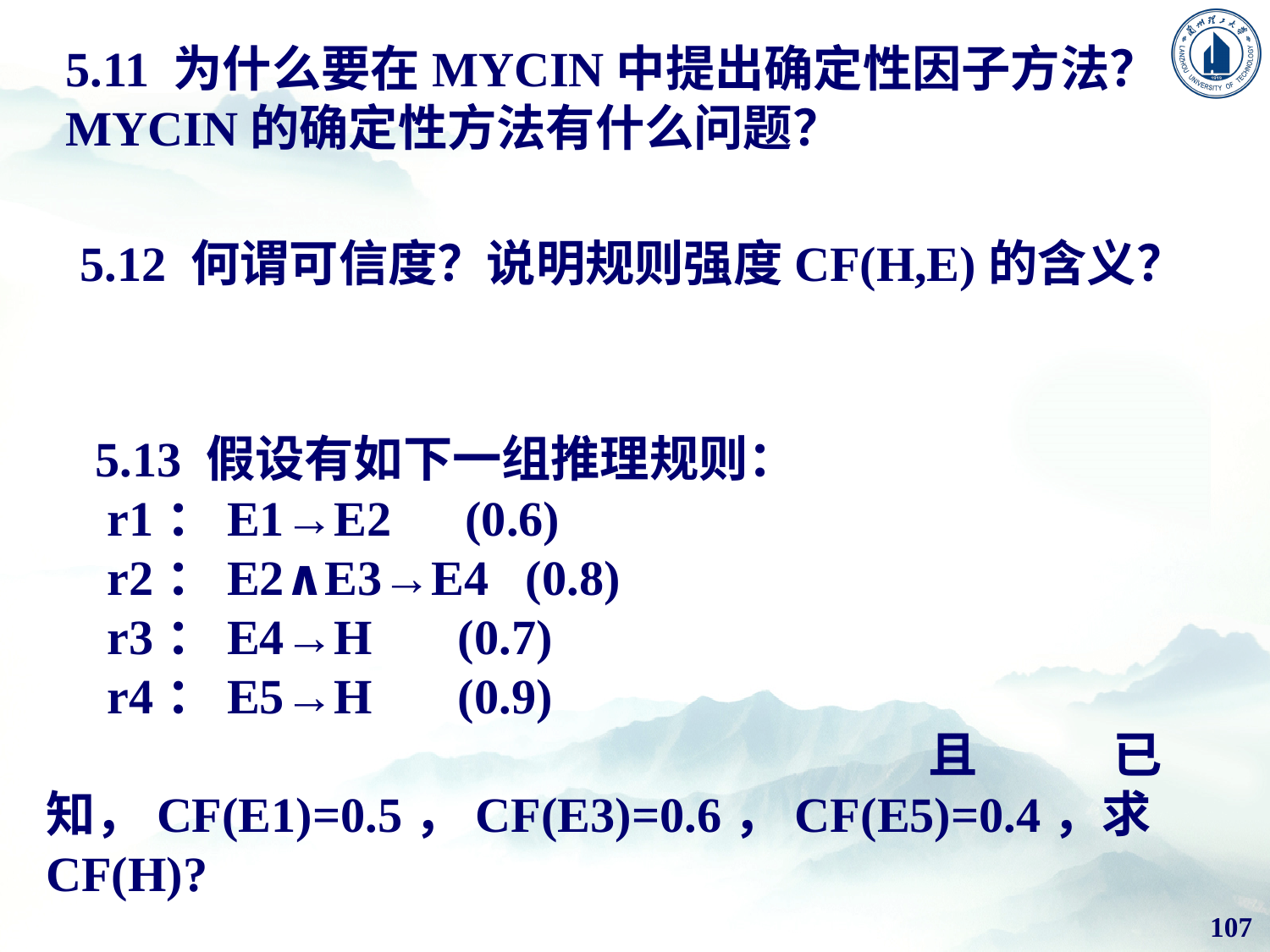

5.11 为什么要在MYCIN中提出确定性因子方法？MYCIN的确定性方法有什么问题？
5.12 何谓可信度？说明规则强度CF(H,E)的含义？
    5.13 假设有如下一组推理规则：
     r1：E1→E2      (0.6)
     r2：E2∧E3→E4   (0.8)
     r3：E4→H       (0.7)
     r4：E5→H       (0.9)
     且已知，CF(E1)=0.5，CF(E3)=0.6，CF(E5)=0.4，求CF(H)?
107